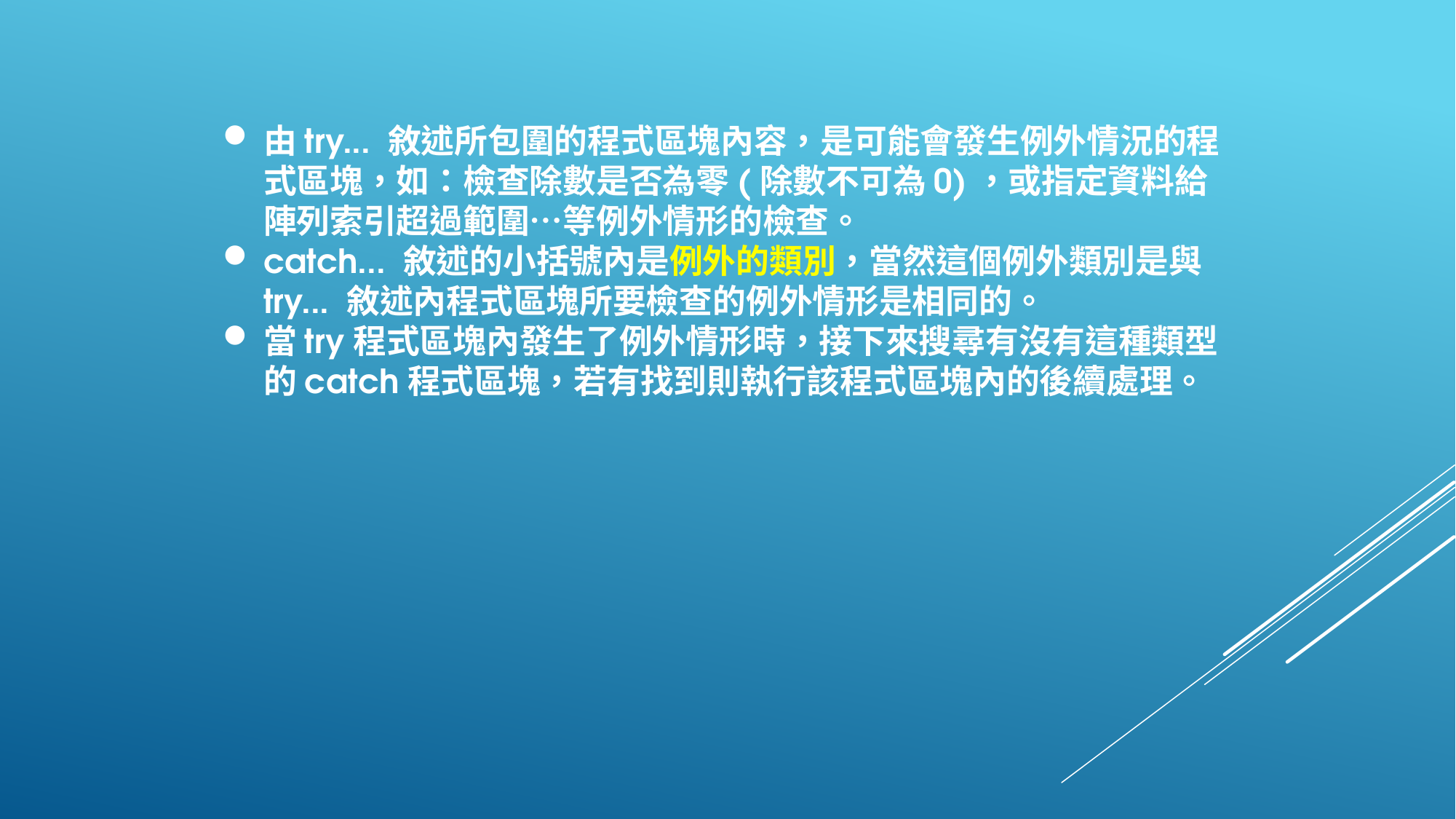

由try... 敘述所包圍的程式區塊內容，是可能會發生例外情況的程式區塊，如：檢查除數是否為零(除數不可為0)，或指定資料給陣列索引超過範圍…等例外情形的檢查。
catch... 敘述的小括號內是例外的類別，當然這個例外類別是與try... 敘述內程式區塊所要檢查的例外情形是相同的。
當try程式區塊內發生了例外情形時，接下來搜尋有沒有這種類型的catch程式區塊，若有找到則執行該程式區塊內的後續處理。